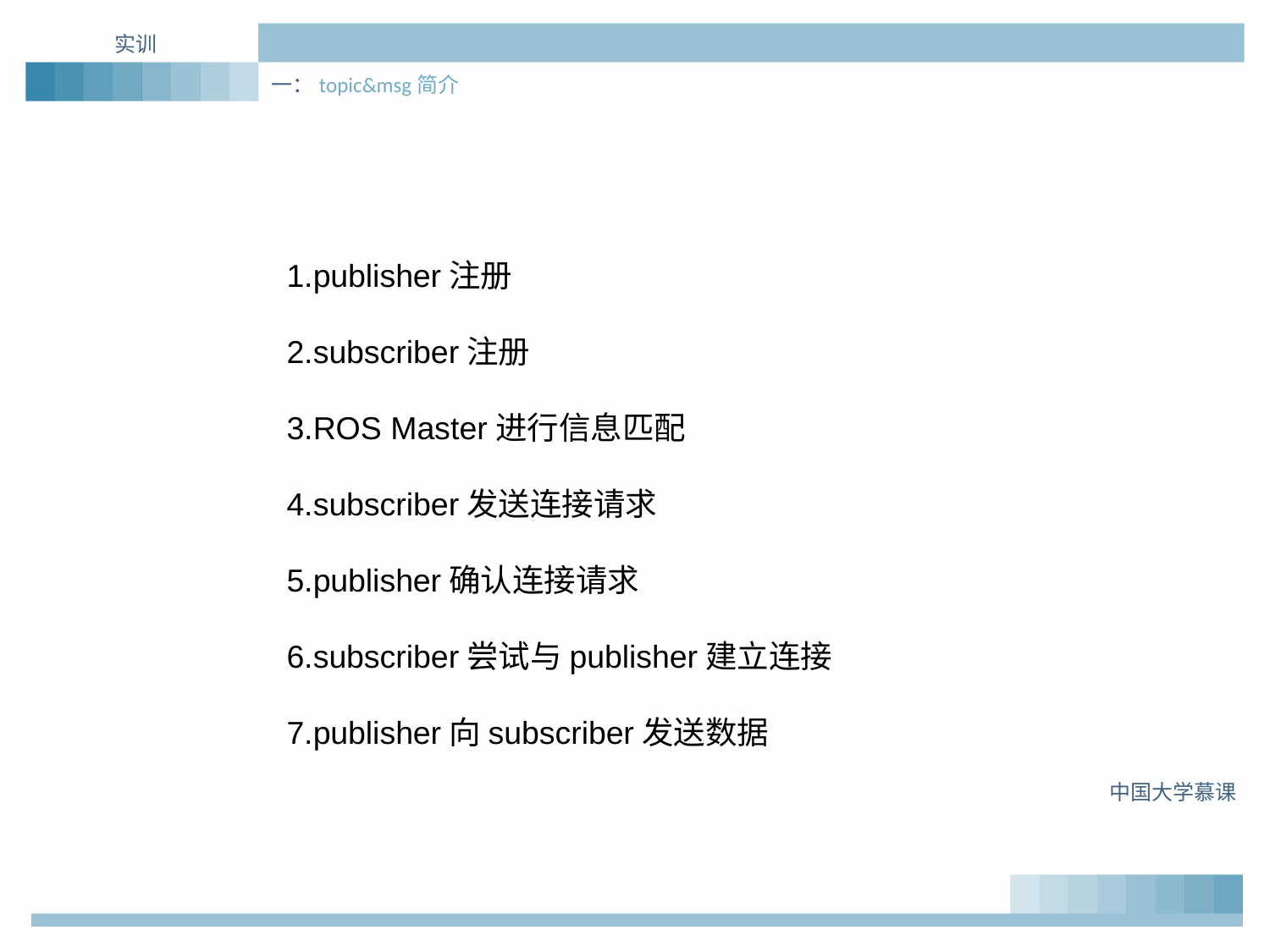

实训
一：topic&msg简介

1.publisher注册

2.subscriber注册

3.ROS Master进行信息匹配

4.subscriber发送连接请求

5.publisher确认连接请求

6.subscriber尝试与publisher建立连接

7.publisher向subscriber发送数据
中国大学慕课